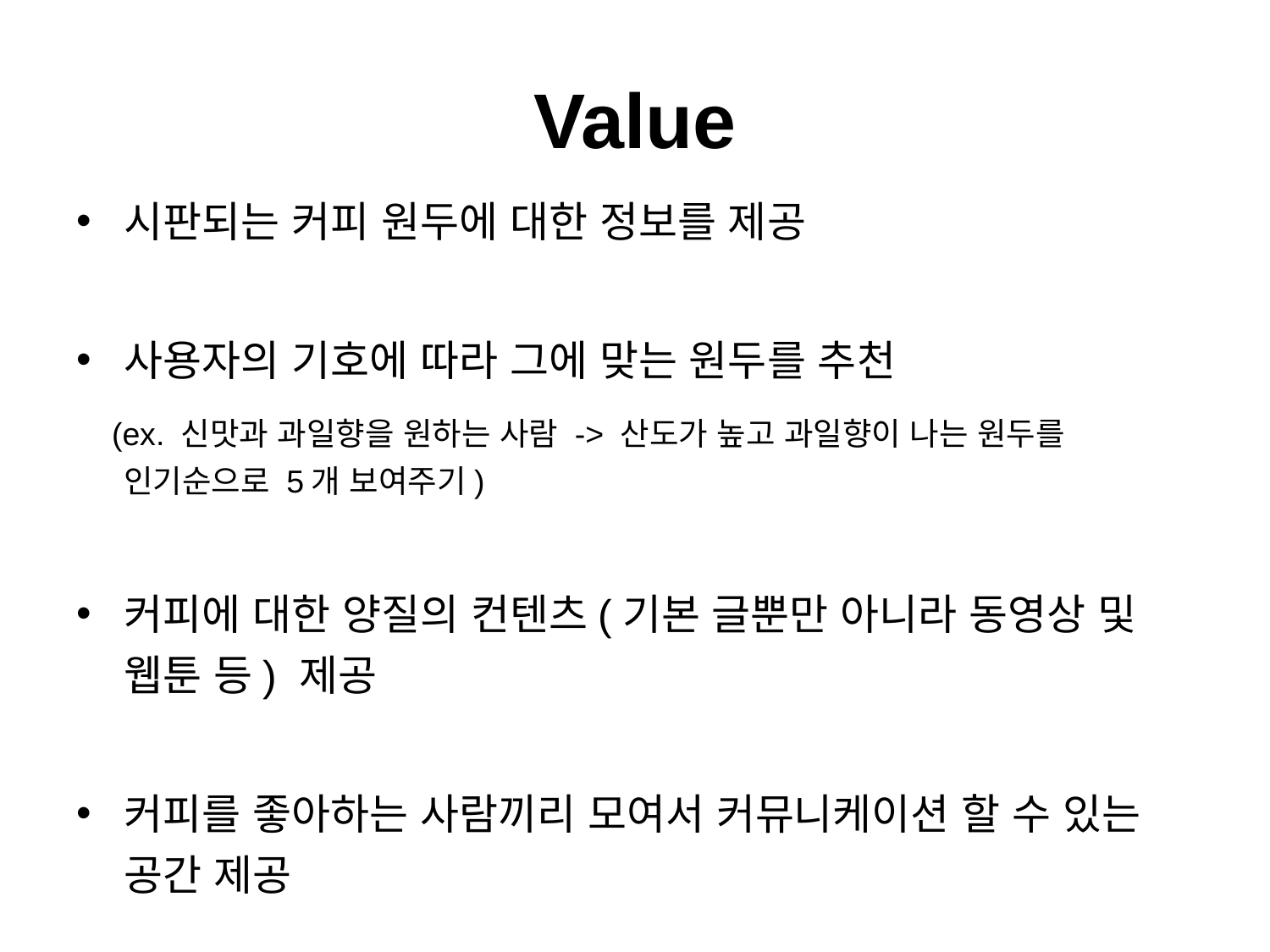

# Value
시판되는 커피 원두에 대한 정보를 제공

사용자의 기호에 따라 그에 맞는 원두를 추천
   (ex. 신맛과 과일향을 원하는 사람 -> 산도가 높고 과일향이 나는 원두를 인기순으로 5개 보여주기)

커피에 대한 양질의 컨텐츠(기본 글뿐만 아니라 동영상 및 웹툰 등) 제공

커피를 좋아하는 사람끼리 모여서 커뮤니케이션 할 수 있는 공간 제공